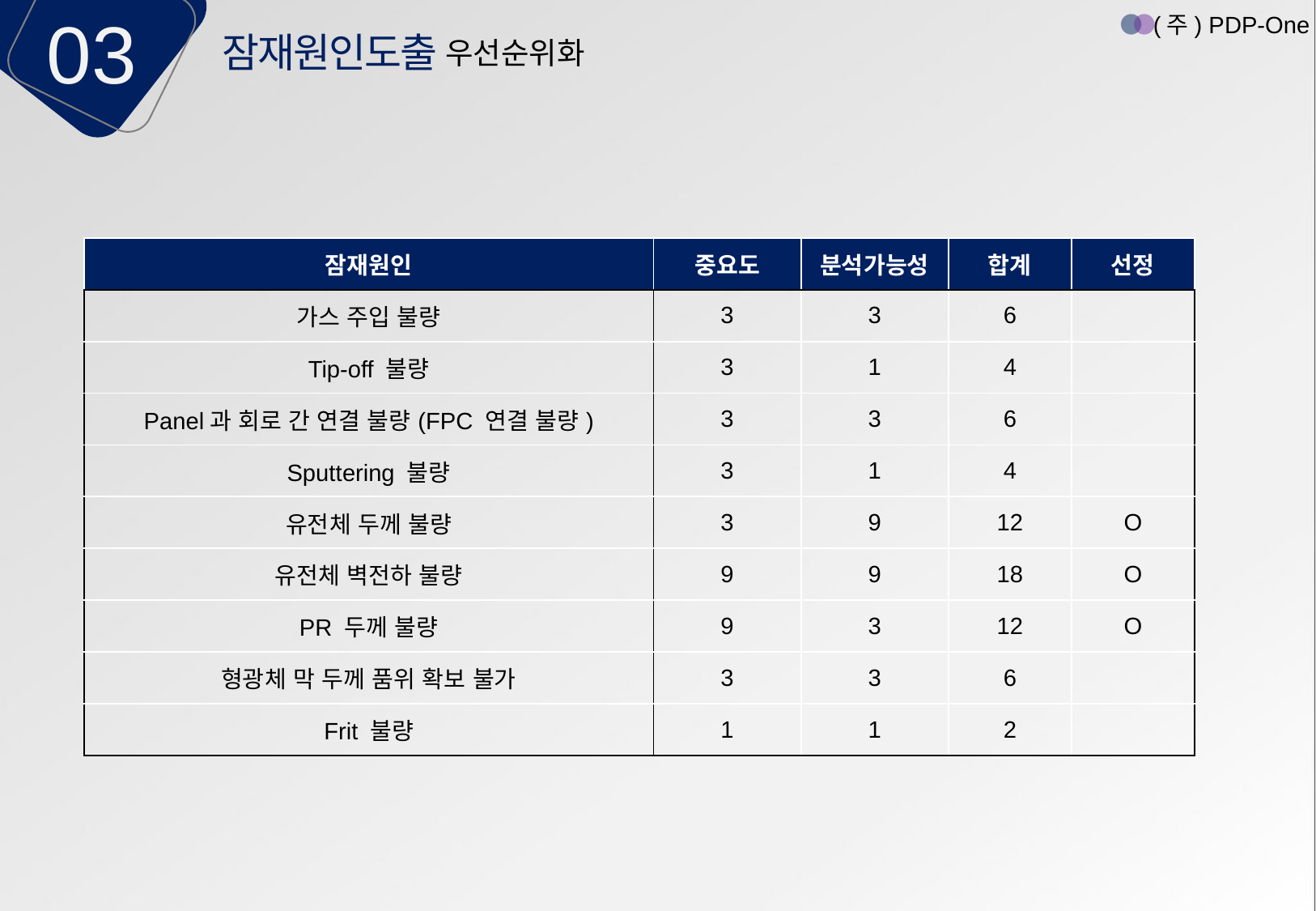

03
(주) PDP-One

잠재원인도출
우선순위화
| 잠재원인 | 중요도 | 분석가능성 | 합계 | 선정 |
| --- | --- | --- | --- | --- |
| 가스 주입 불량 | 3 | 3 | 6 |  |
| Tip-off 불량 | 3 | 1 | 4 |  |
| Panel과 회로 간 연결 불량(FPC 연결 불량) | 3 | 3 | 6 |  |
| Sputtering 불량 | 3 | 1 | 4 |  |
| 유전체 두께 불량 | 3 | 9 | 12 | O |
| 유전체 벽전하 불량 | 9 | 9 | 18 | O |
| PR 두께 불량 | 9 | 3 | 12 | O |
| 형광체 막 두께 품위 확보 불가 | 3 | 3 | 6 |  |
| Frit 불량 | 1 | 1 | 2 |  |